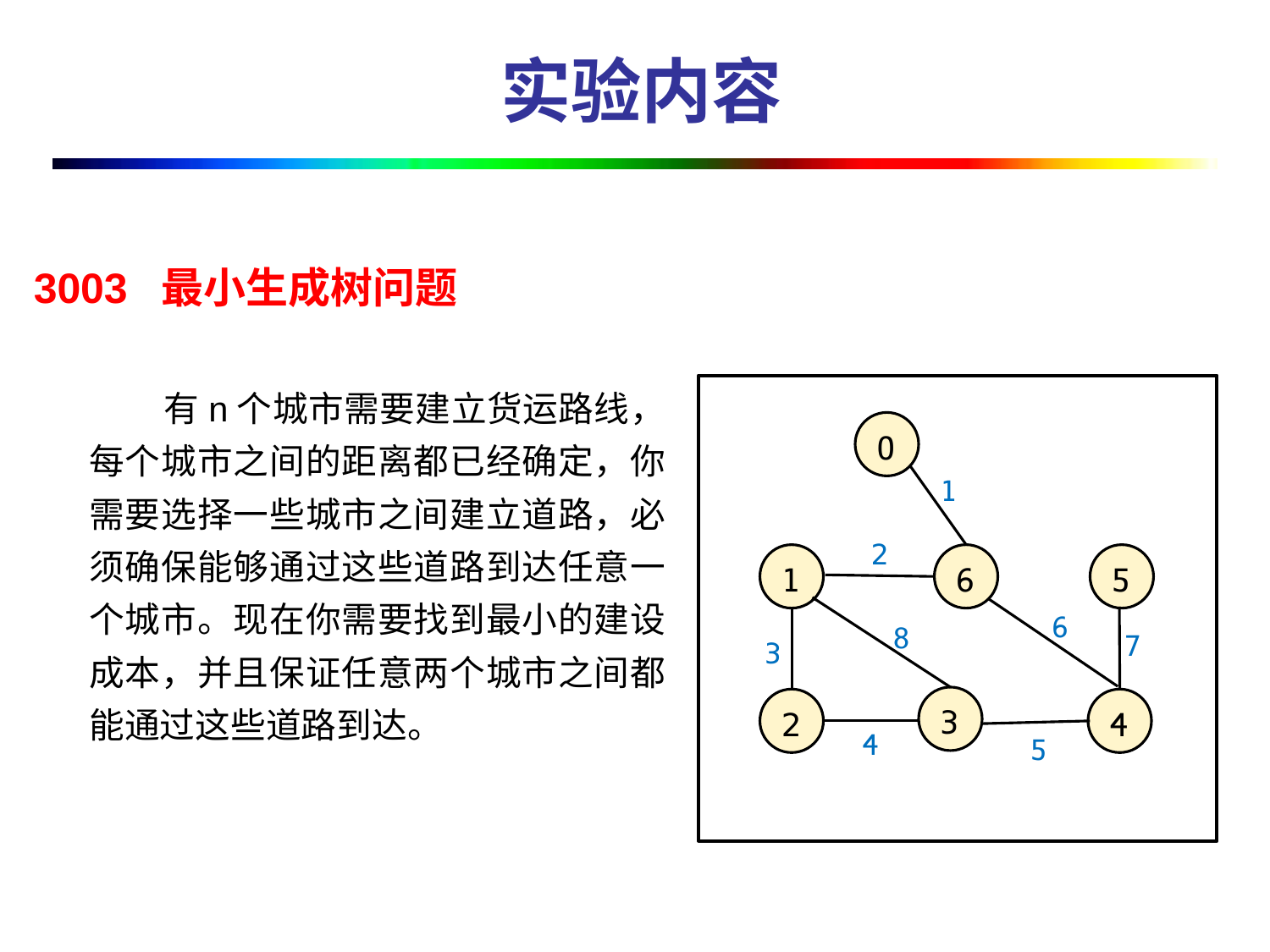

# 实验内容

3003  最小生成树问题

        有n个城市需要建立货运路线，每个城市之间的距离都已经确定，你需要选择一些城市之间建立道路，必须确保能够通过这些道路到达任意一个城市。现在你需要找到最小的建设成本，并且保证任意两个城市之间都能通过这些道路到达。

0
1
2
1
6
5
6
8
7
3
3
2
4
4
5